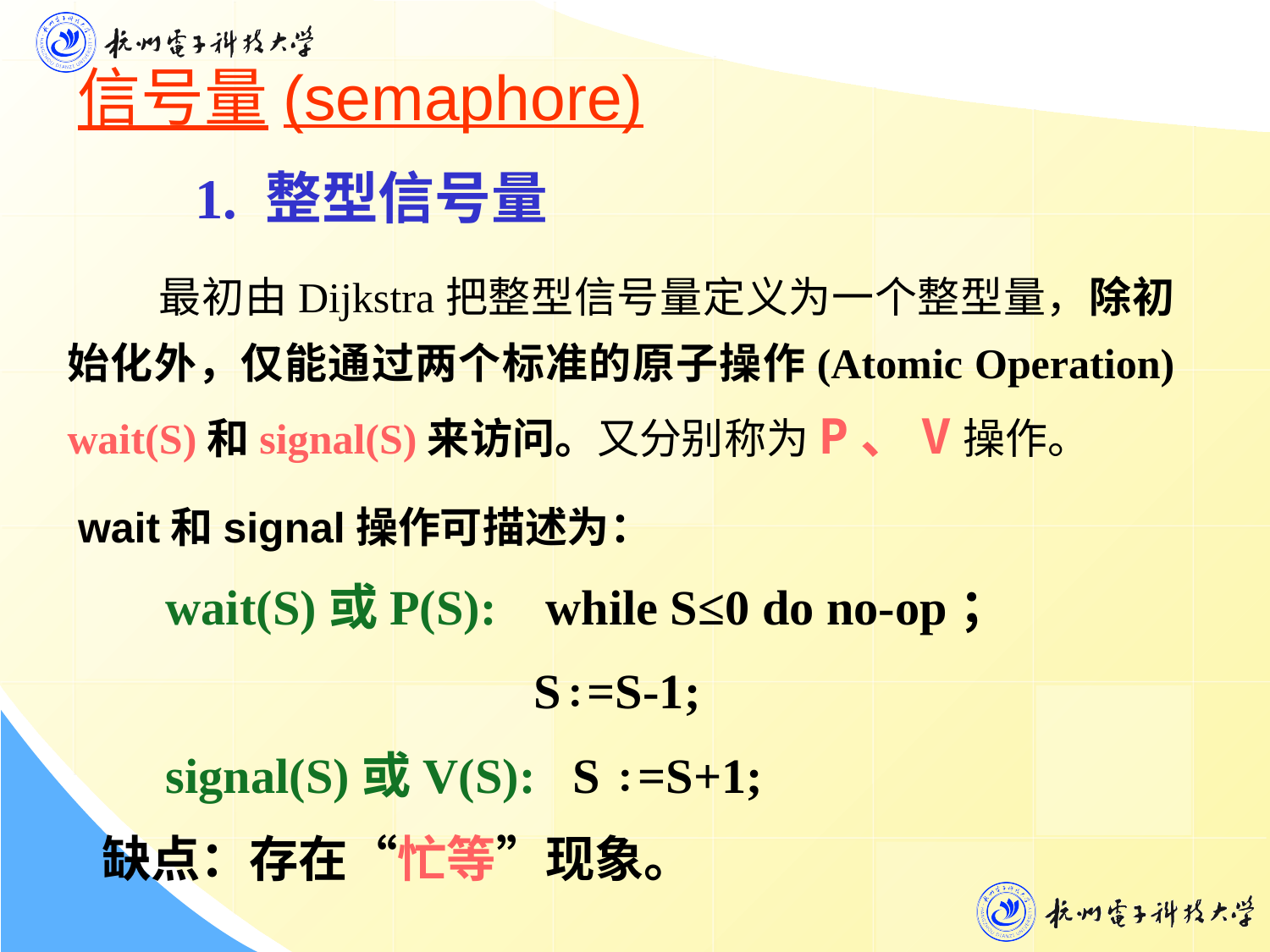

信号量(semaphore)
         1. 整型信号量
        最初由Dijkstra把整型信号量定义为一个整型量，除初始化外，仅能通过两个标准的原子操作(Atomic Operation) wait(S)和signal(S)来访问。又分别称为P、V操作。
 wait和signal操作可描述为：
        wait(S)或P(S):    while S≤0 do no-op；
                                      S∶=S-1;
        signal(S)或V(S):   S ∶=S+1;
  缺点：存在“忙等”现象。